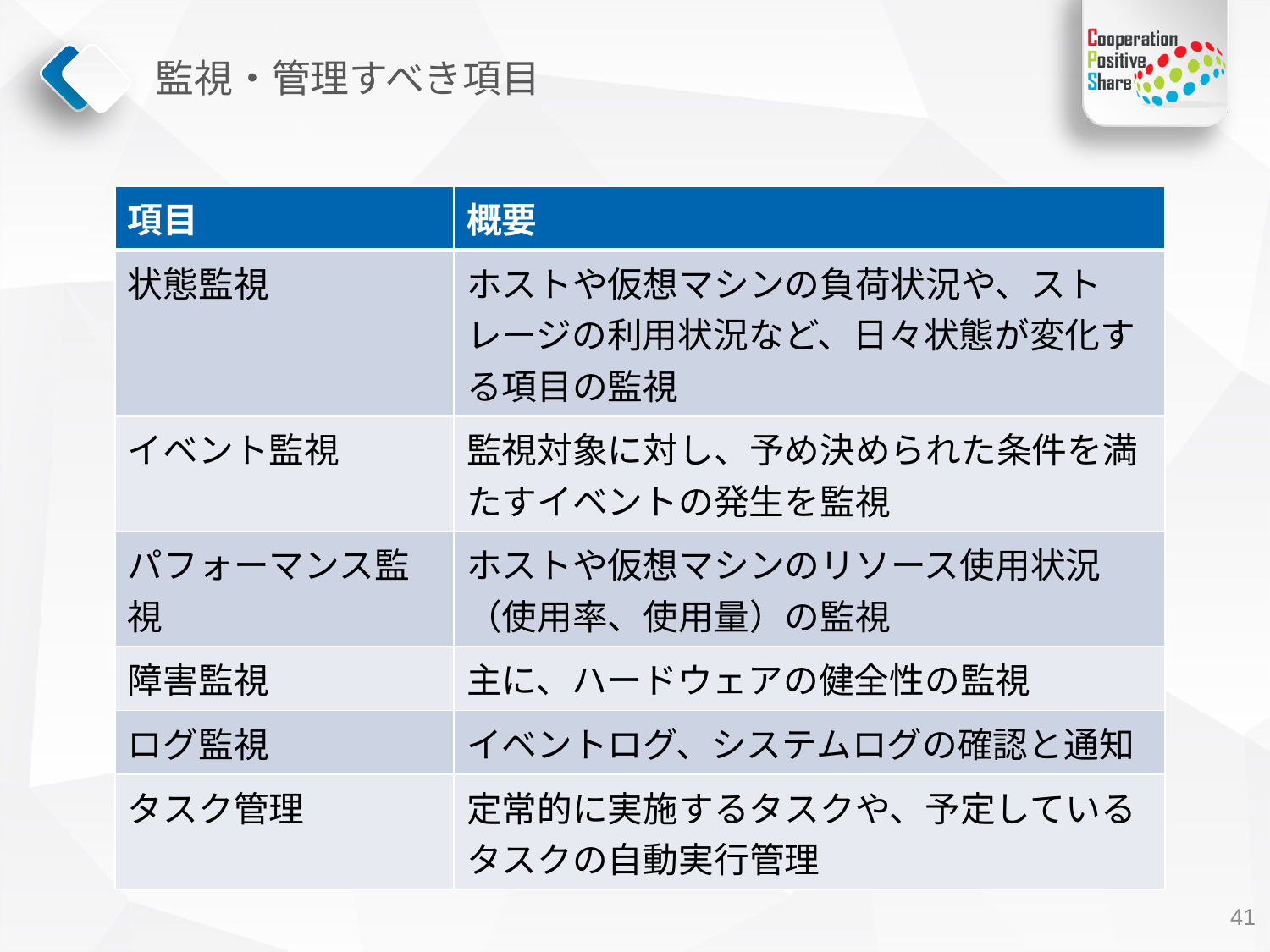

# 監視・管理すべき項目
| 項目 | 概要 |
| --- | --- |
| 状態監視 | ホストや仮想マシンの負荷状況や、ストレージの利用状況など、日々状態が変化する項目の監視 |
| イベント監視 | 監視対象に対し、予め決められた条件を満たすイベントの発生を監視 |
| パフォーマンス監視 | ホストや仮想マシンのリソース使用状況（使用率、使用量）の監視 |
| 障害監視 | 主に、ハードウェアの健全性の監視 |
| ログ監視 | イベントログ、システムログの確認と通知 |
| タスク管理 | 定常的に実施するタスクや、予定しているタスクの自動実行管理 |
41